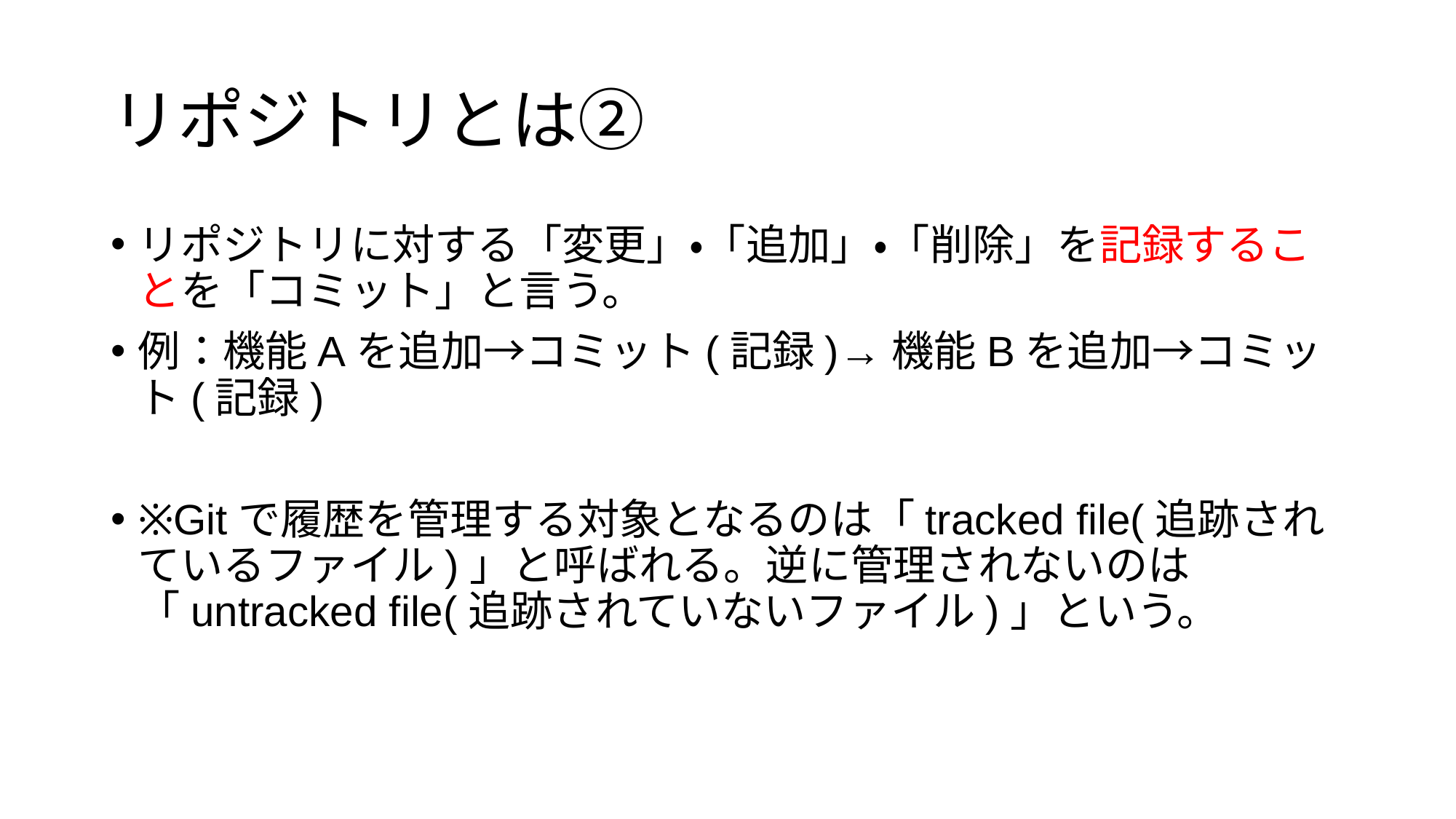

# リポジトリとは②
リポジトリに対する「変更」・「追加」・「削除」を記録することを「コミット」と言う。
例：機能Aを追加→コミット(記録)→機能Bを追加→コミット(記録)

※Gitで履歴を管理する対象となるのは「tracked file(追跡されているファイル)」と呼ばれる。逆に管理されないのは「untracked file(追跡されていないファイル)」という。